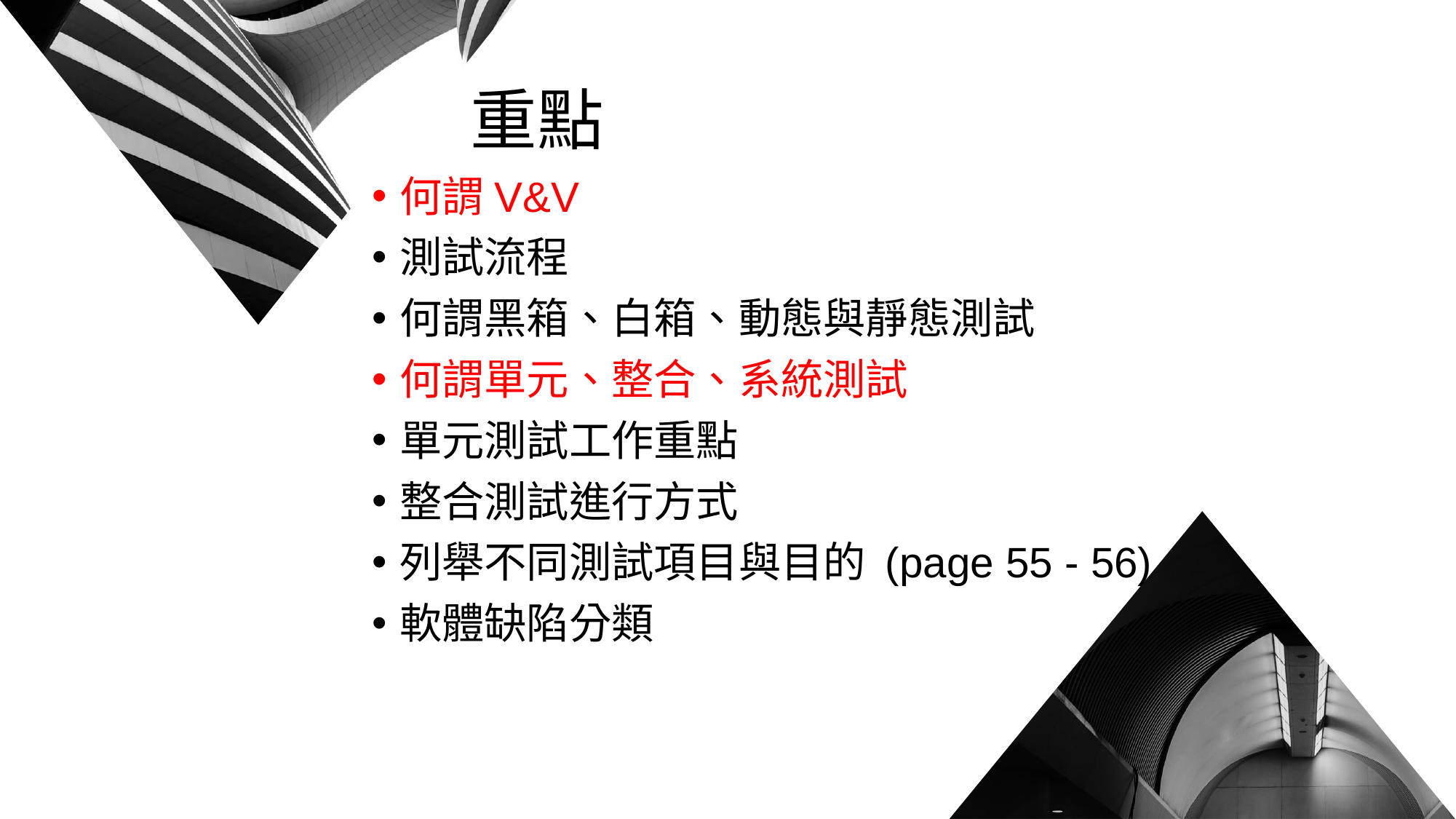

# 重點
何謂V&V
測試流程
何謂黑箱、白箱、動態與靜態測試
何謂單元、整合、系統測試
單元測試工作重點
整合測試進行方式
列舉不同測試項目與目的 (page 55 - 56)
軟體缺陷分類